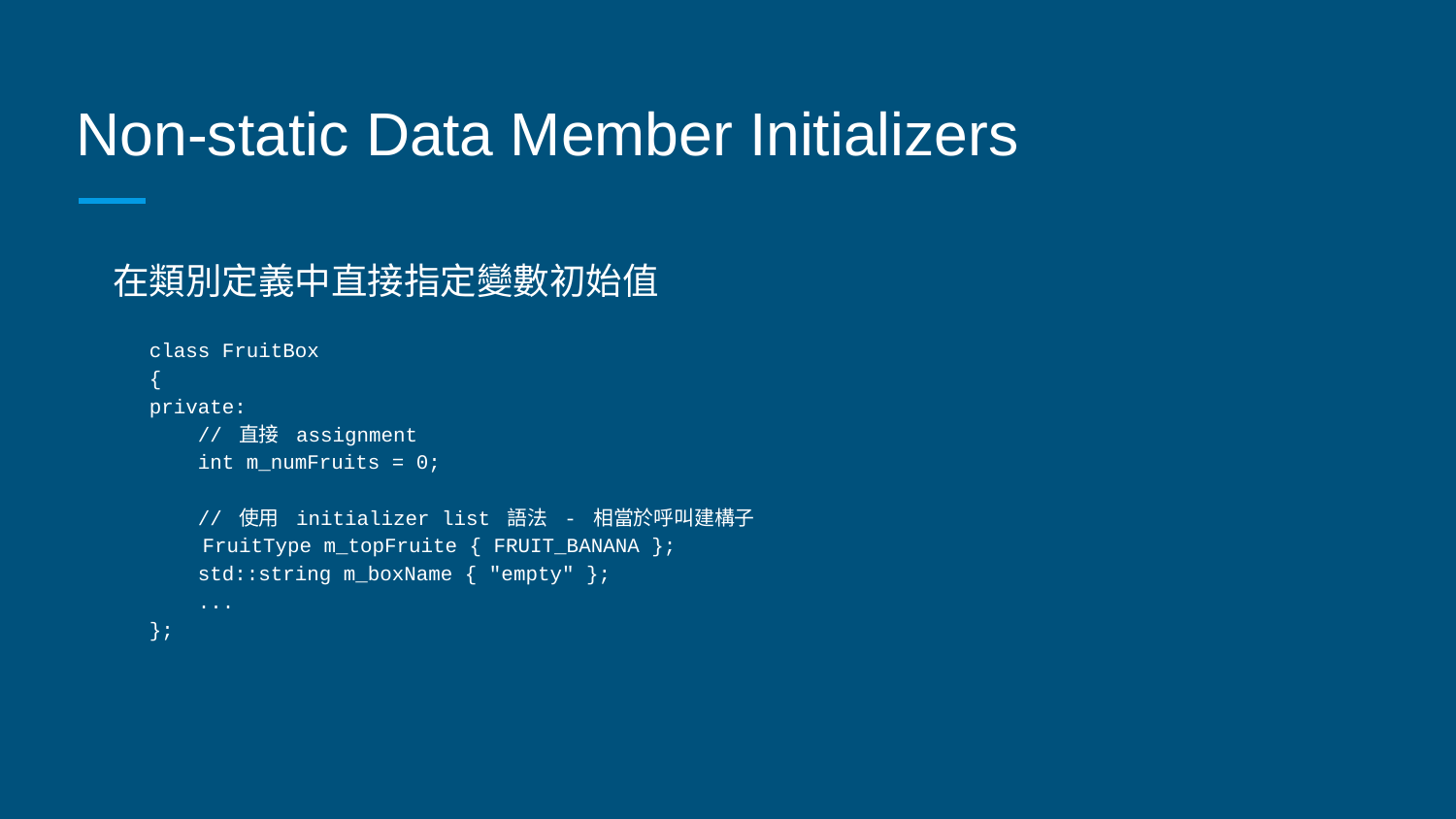

# Non-static Data Member Initializers
在類別定義中直接指定變數初始值
class FruitBox
{
private:
    // 直接 assignment
    int m_numFruits = 0;
    // 使用 initializer list 語法 - 相當於呼叫建構子
    FruitType m_topFruite { FRUIT_BANANA };
    std::string m_boxName { "empty" };
    ...
};